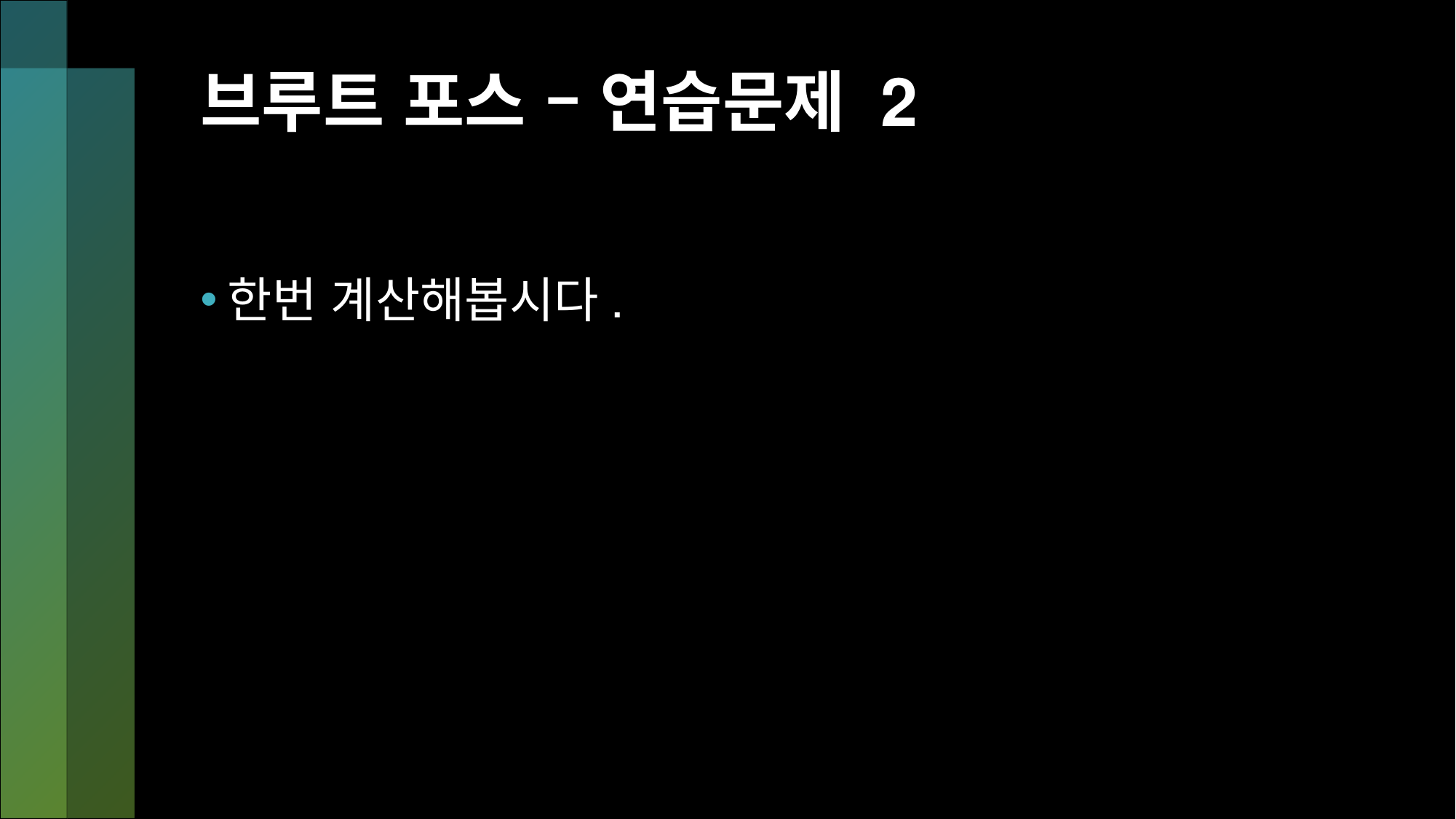

# 브루트 포스 – 연습문제 2
한번 계산해봅시다.